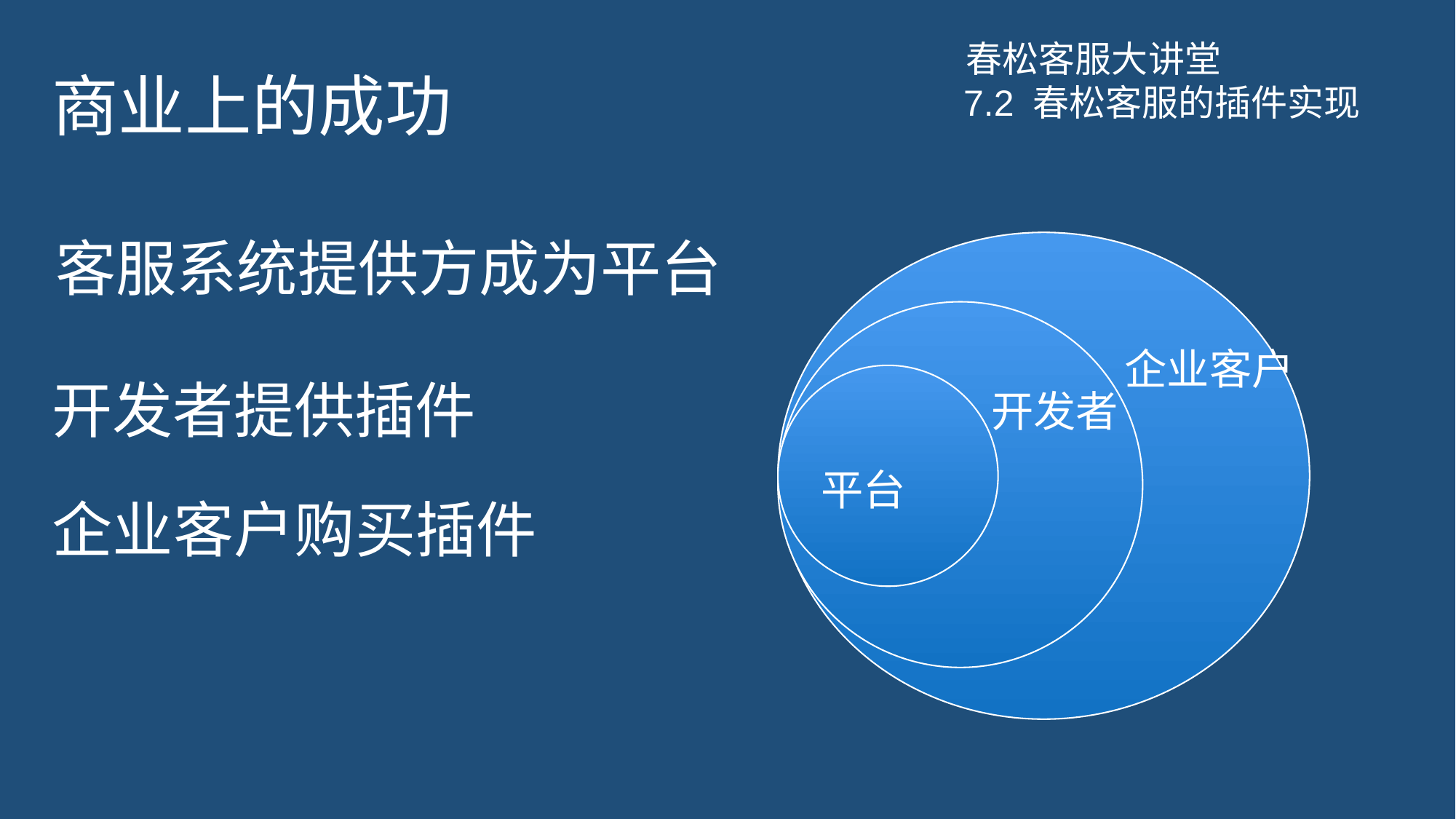

# 商业上的成功
春松客服大讲堂
7.2 春松客服的插件实现
客服系统提供方成为平台

开发者提供插件
企业客户
平台
开发者
企业客户购买插件